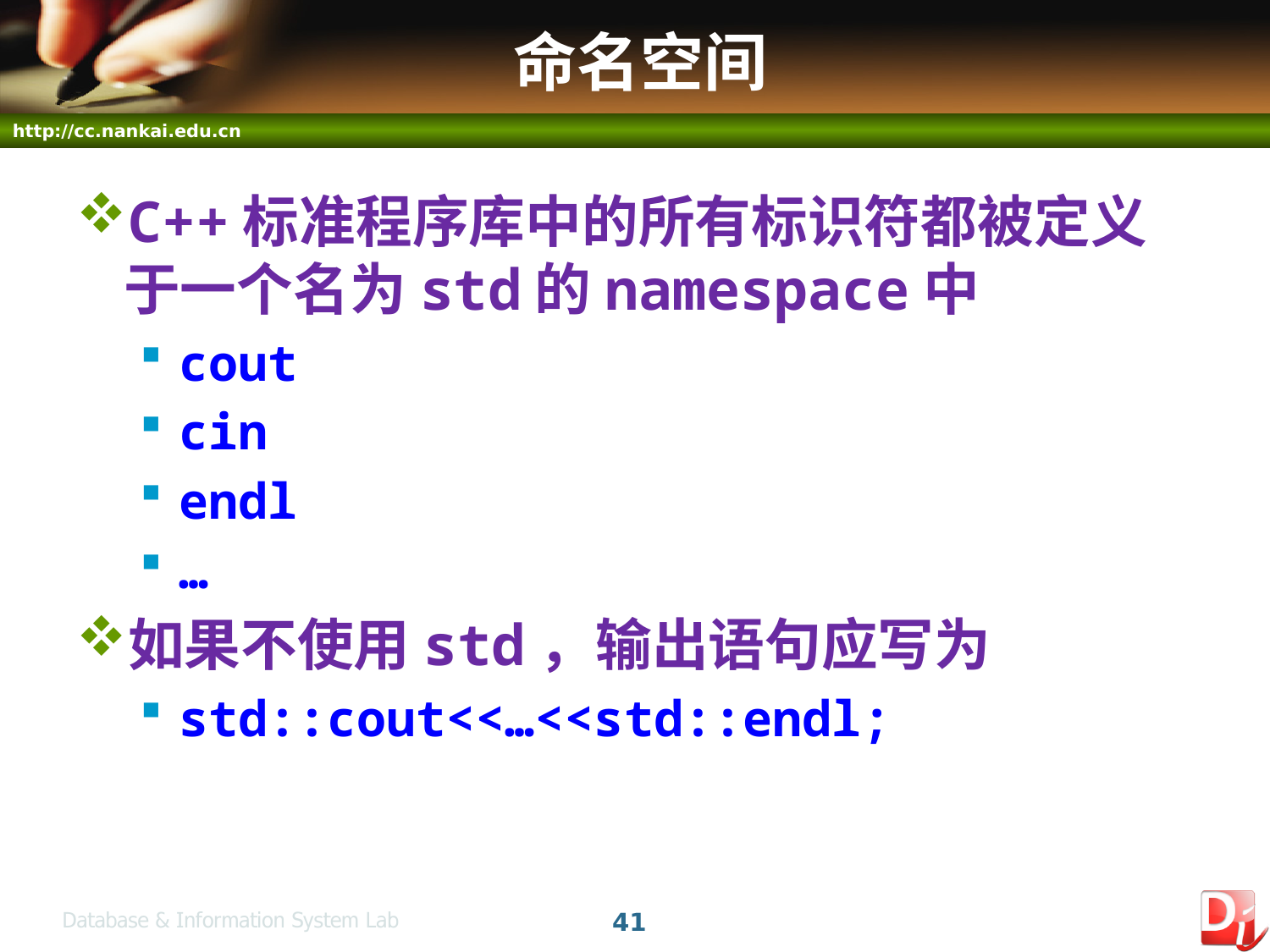

# 命名空间
C++标准程序库中的所有标识符都被定义于一个名为std的namespace中
cout
cin
endl
…
如果不使用std，输出语句应写为
std::cout<<…<<std::endl;
41
Database & Information System Lab